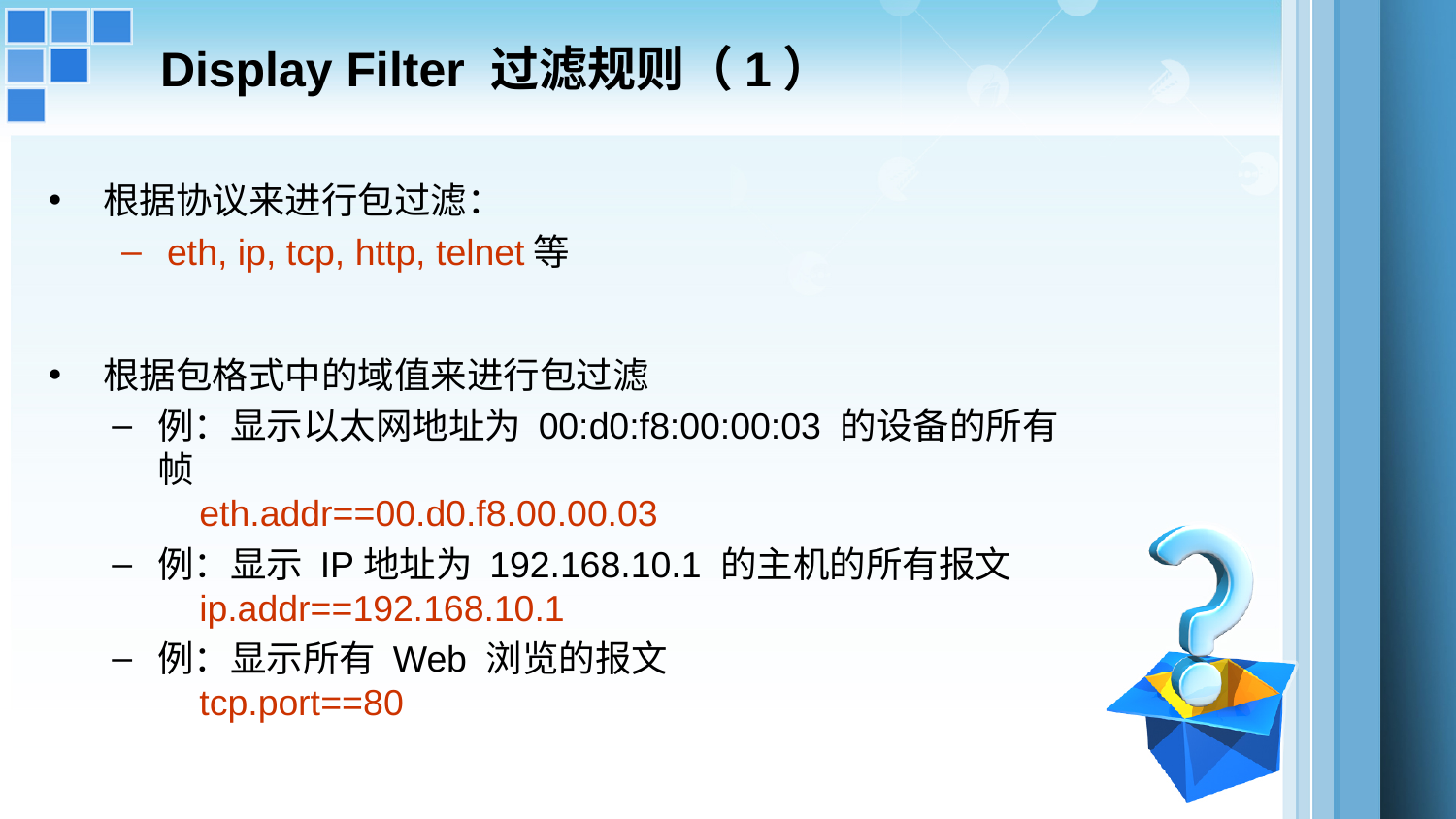

# Display Filter 过滤规则（1）
根据协议来进行包过滤：
eth, ip, tcp, http, telnet等

根据包格式中的域值来进行包过滤
例：显示以太网地址为 00:d0:f8:00:00:03 的设备的所有帧
    eth.addr==00.d0.f8.00.00.03
例：显示 IP地址为 192.168.10.1 的主机的所有报文 
    ip.addr==192.168.10.1
例：显示所有 Web 浏览的报文
    tcp.port==80